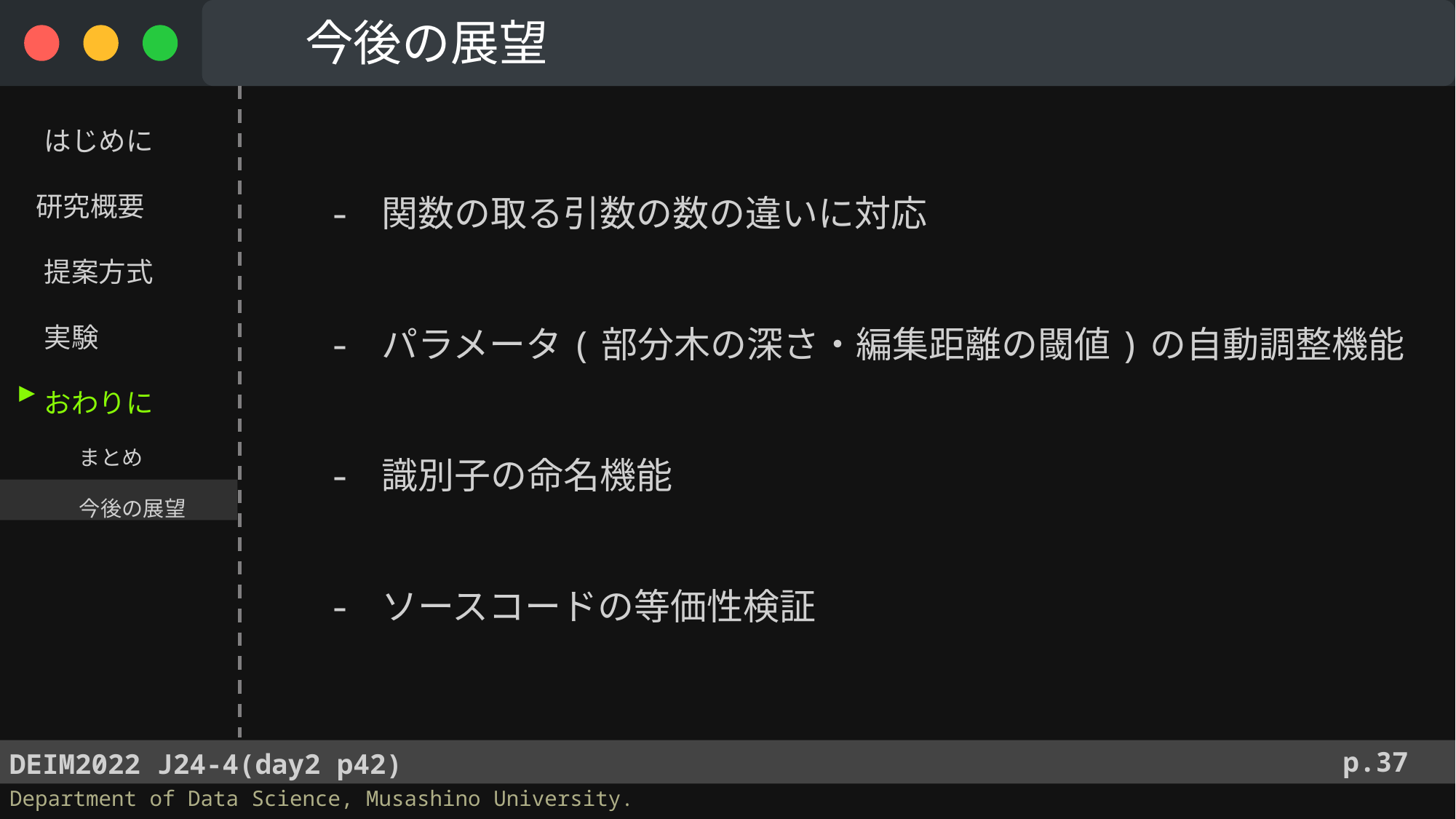

今後の展望
　 はじめに
   研究概要
　 提案方式
　 実験
　 おわりに
　　　 まとめ
　　　 今後の展望

 - 関数の取る引数の数の違いに対応

 - パラメータ(部分木の深さ・編集距離の閾値)の自動調整機能

 - 識別子の命名機能

 - ソースコードの等価性検証
▶︎

p.37